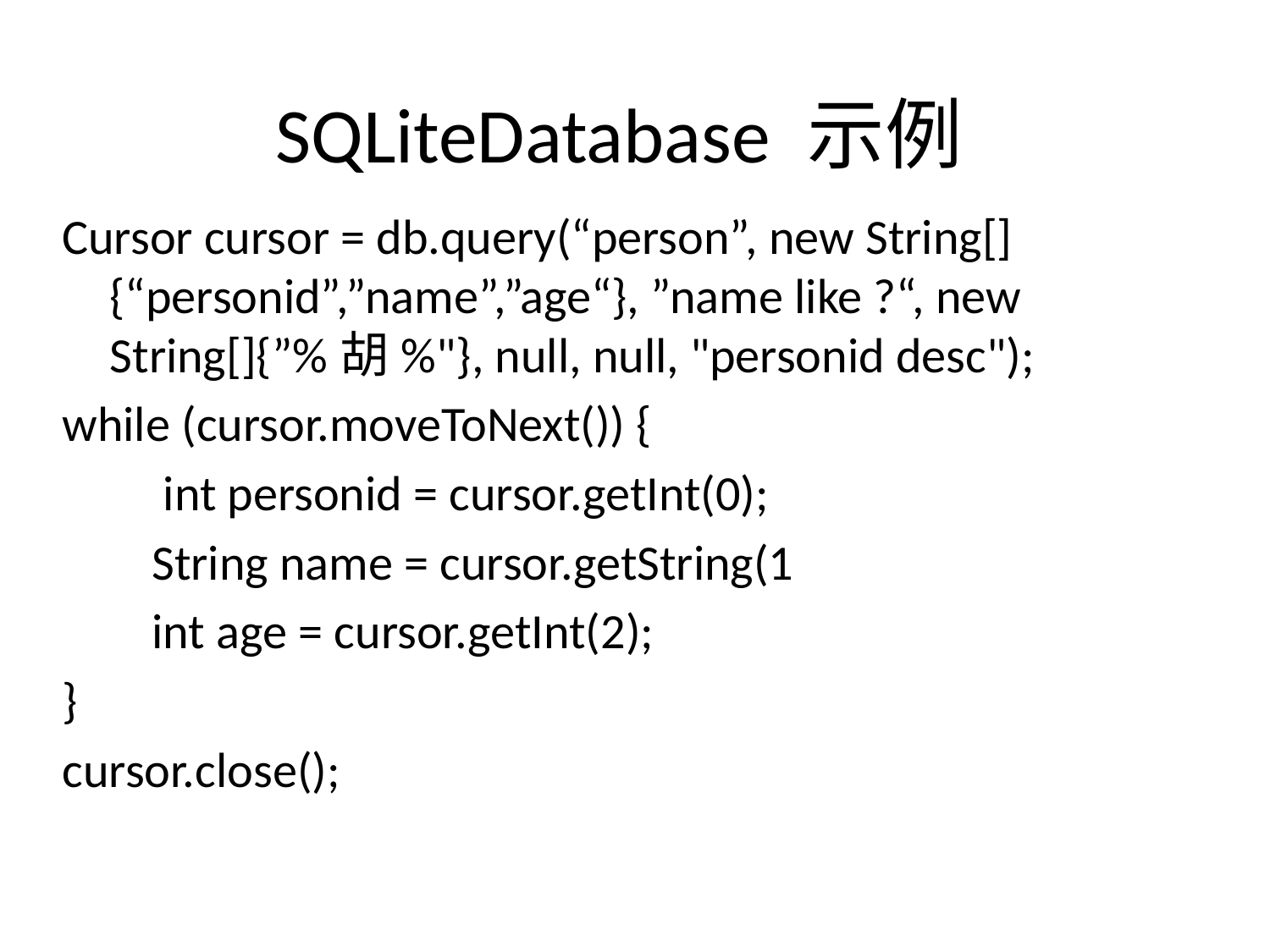

# SQLiteDatabase 示例
Cursor cursor = db.query(“person”, new String[]{“personid”,”name”,”age“}, ”name like ?“, new String[]{”%胡%"}, null, null, "personid desc");
while (cursor.moveToNext()) {
         int personid = cursor.getInt(0);
        String name = cursor.getString(1
        int age = cursor.getInt(2);
}
cursor.close();